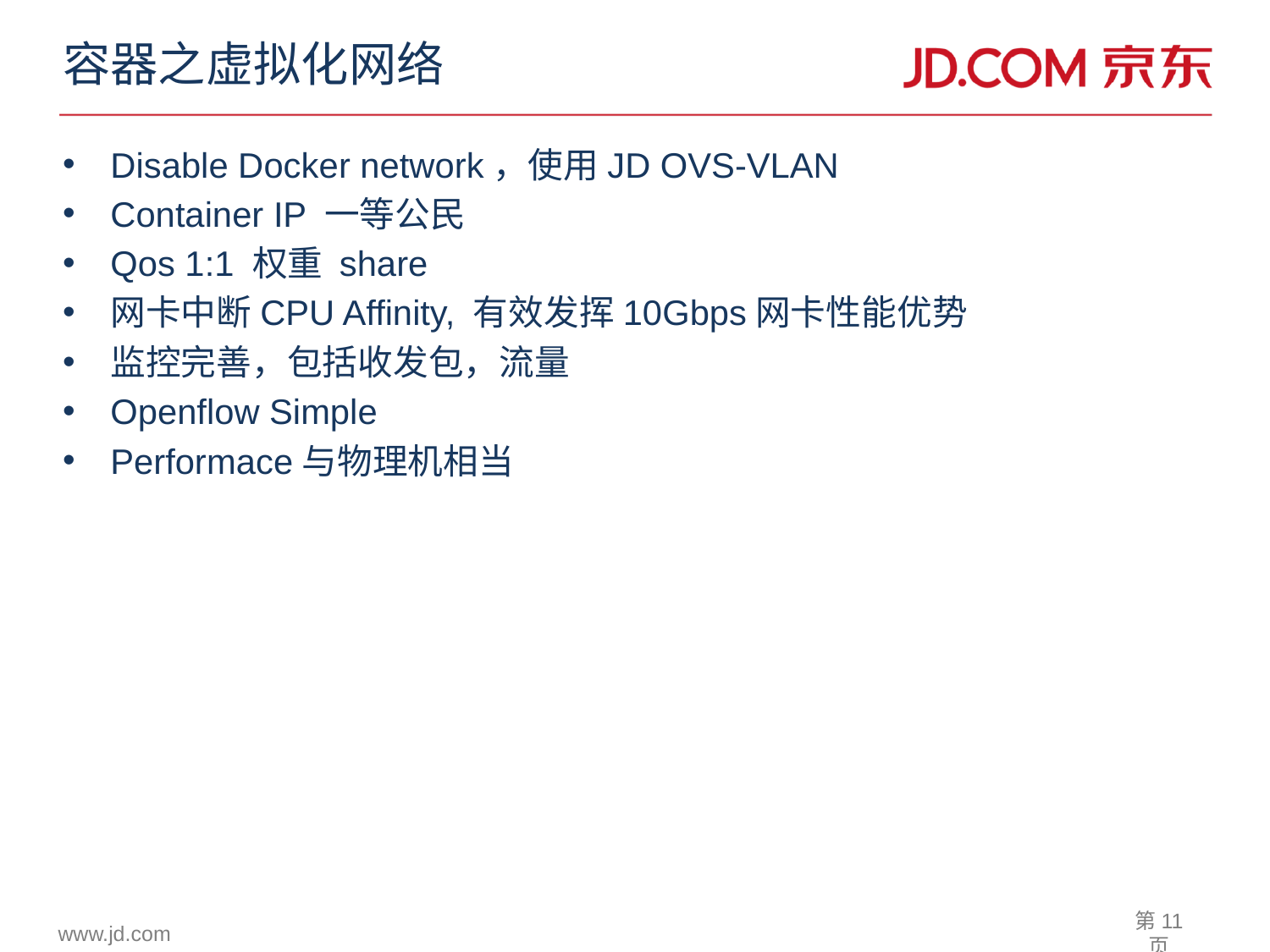

容器之虚拟化网络
Disable Docker network，使用JD OVS-VLAN
Container IP 一等公民
Qos 1:1 权重 share
网卡中断CPU Affinity, 有效发挥10Gbps网卡性能优势
监控完善，包括收发包，流量
Openflow Simple
Performace与物理机相当

第11页